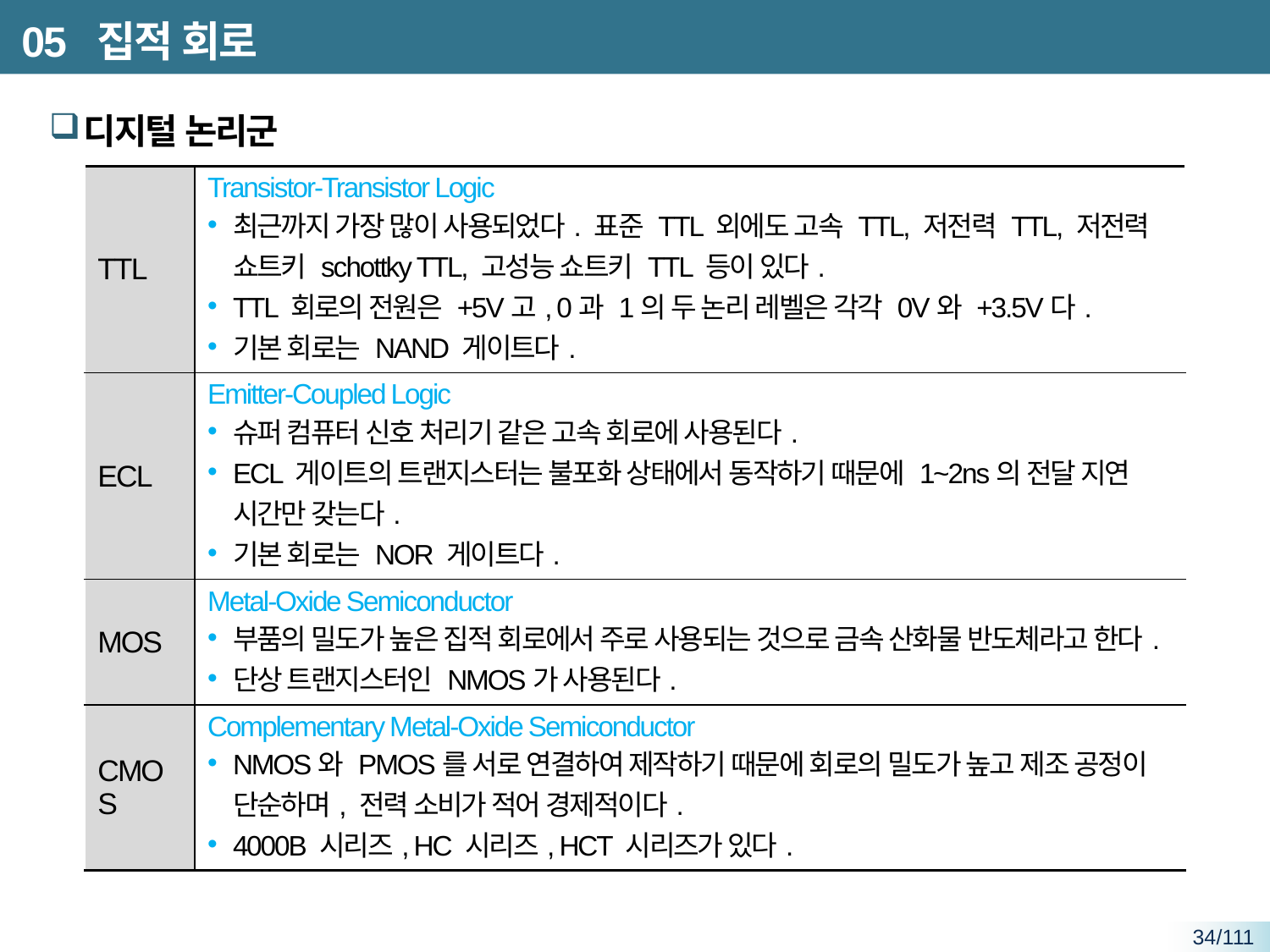

# 05  집적 회로
디지털 논리군
| TTL | Transistor-Transistor Logic 최근까지 가장 많이 사용되었다. 표준 TTL 외에도 고속 TTL, 저전력 TTL, 저전력 쇼트키 schottky TTL, 고성능 쇼트키 TTL 등이 있다. TTL 회로의 전원은 +5V고, 0과 1의 두 논리 레벨은 각각 0V와 +3.5V다. 기본 회로는 NAND 게이트다. |
| --- | --- |
| ECL | Emitter-Coupled Logic 슈퍼 컴퓨터 신호 처리기 같은 고속 회로에 사용된다. ECL 게이트의 트랜지스터는 불포화 상태에서 동작하기 때문에 1~2ns의 전달 지연 시간만 갖는다. 기본 회로는 NOR 게이트다. |
| MOS | Metal-Oxide Semiconductor 부품의 밀도가 높은 집적 회로에서 주로 사용되는 것으로 금속 산화물 반도체라고 한다. 단상 트랜지스터인 NMOS가 사용된다. |
| CMOS | Complementary Metal-Oxide Semiconductor NMOS와 PMOS를 서로 연결하여 제작하기 때문에 회로의 밀도가 높고 제조 공정이 단순하며, 전력 소비가 적어 경제적이다. 4000B 시리즈, HC 시리즈, HCT 시리즈가 있다. |